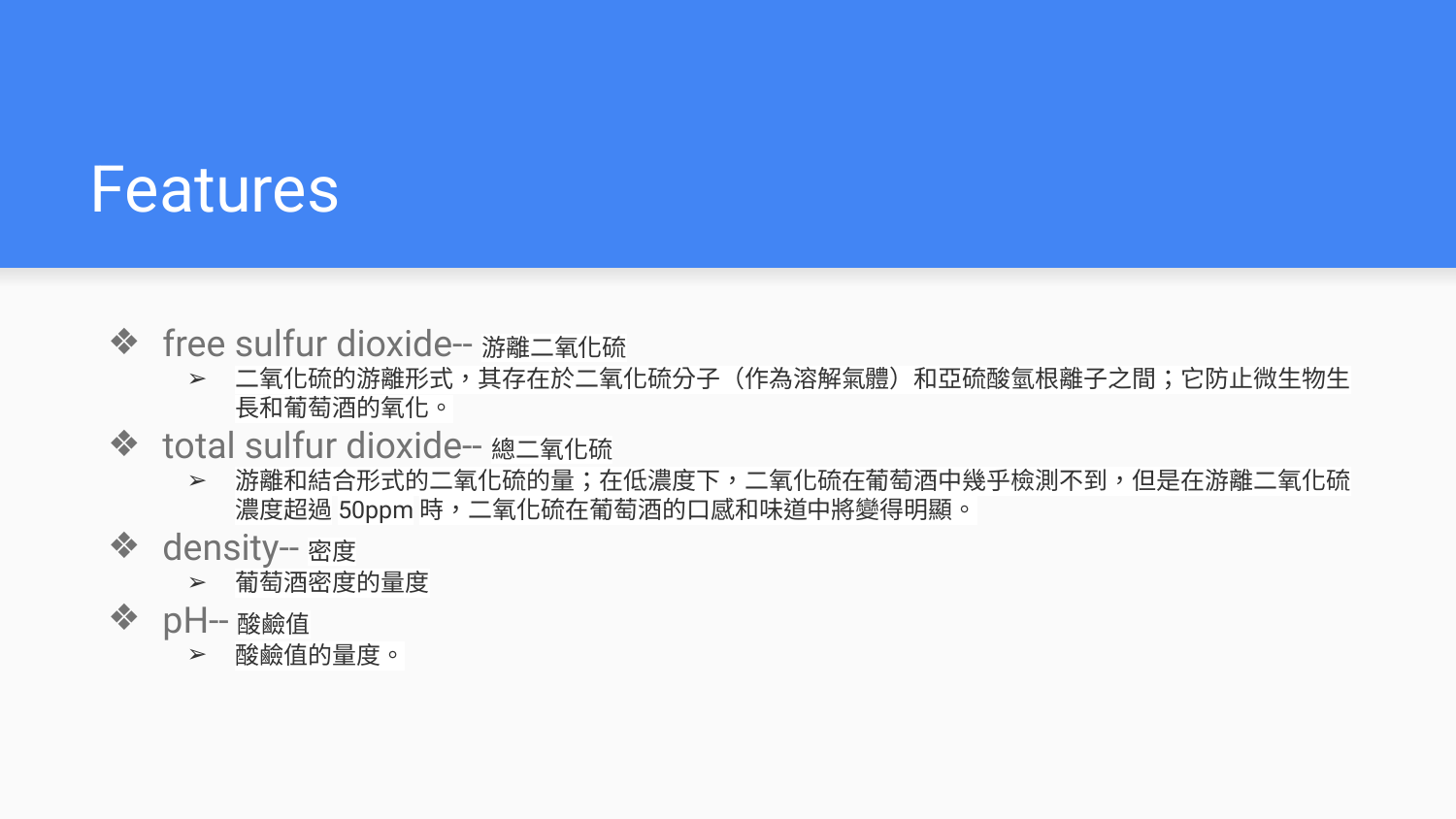

# Features
free sulfur dioxide--游離二氧化硫
二氧化硫的游離形式，其存在於二氧化硫分子（作為溶解氣體）和亞硫酸氫根離子之間；它防止微生物生長和葡萄酒的氧化。
total sulfur dioxide--總二氧化硫
游離和結合形式的二氧化硫的量；在低濃度下，二氧化硫在葡萄酒中幾乎檢測不到，但是在游離二氧化硫濃度超過50ppm時，二氧化硫在葡萄酒的口感和味道中將變得明顯。
density--密度
葡萄酒密度的量度
pH--酸鹼值
酸鹼值的量度。